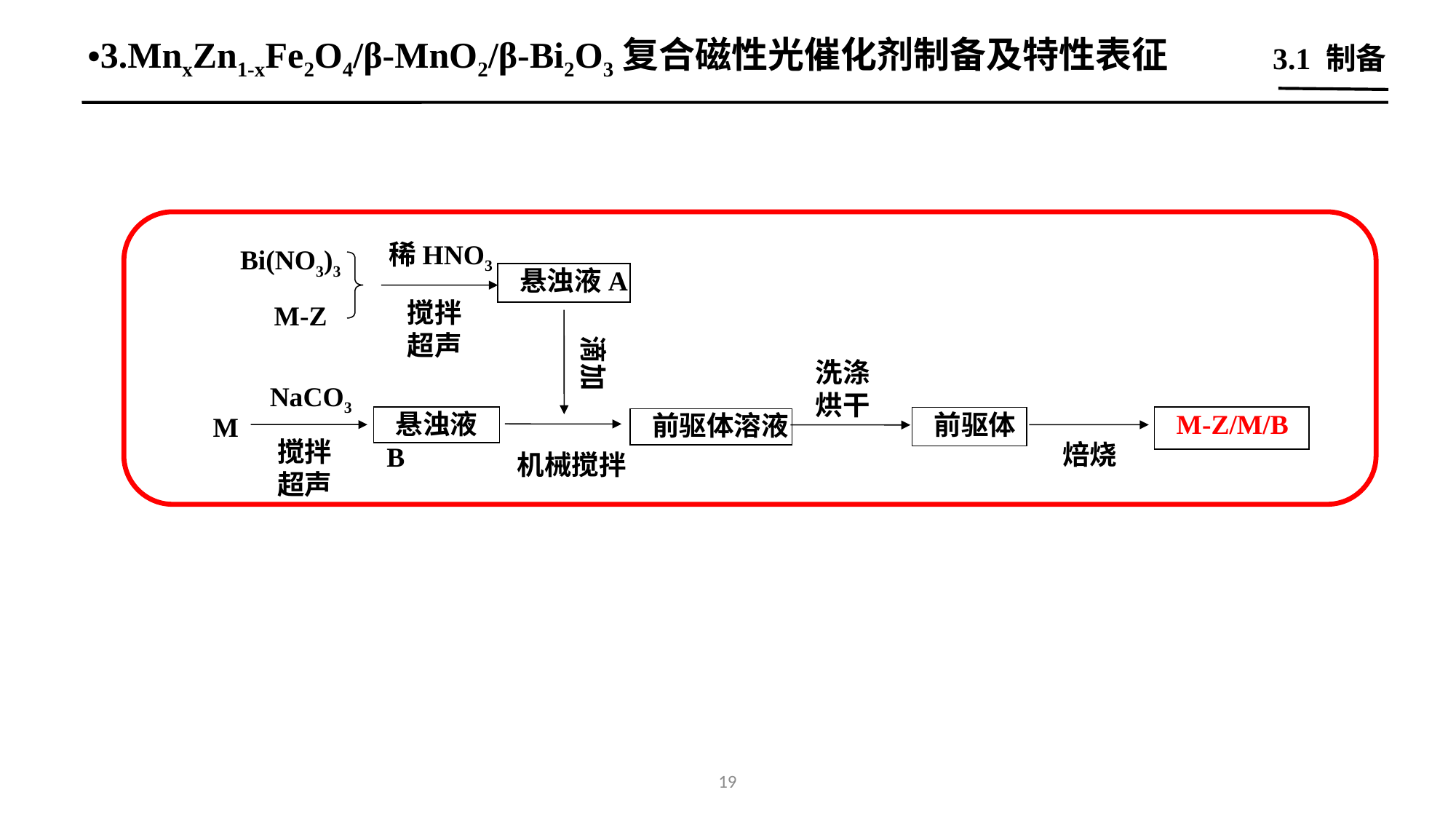

3.MnxZn1-xFe2O4/β-MnO2/β-Bi2O3复合磁性光催化剂制备及特性表征
3.1 制备

稀HNO3
Bi(NO3)3

悬浊液A

M-Z
搅拌
超声

滴加
洗涤烘干
NaCO3
M
悬浊液B
M-Z/M/B
前驱体
前驱体溶液

搅拌
超声
焙烧
机械搅拌
19